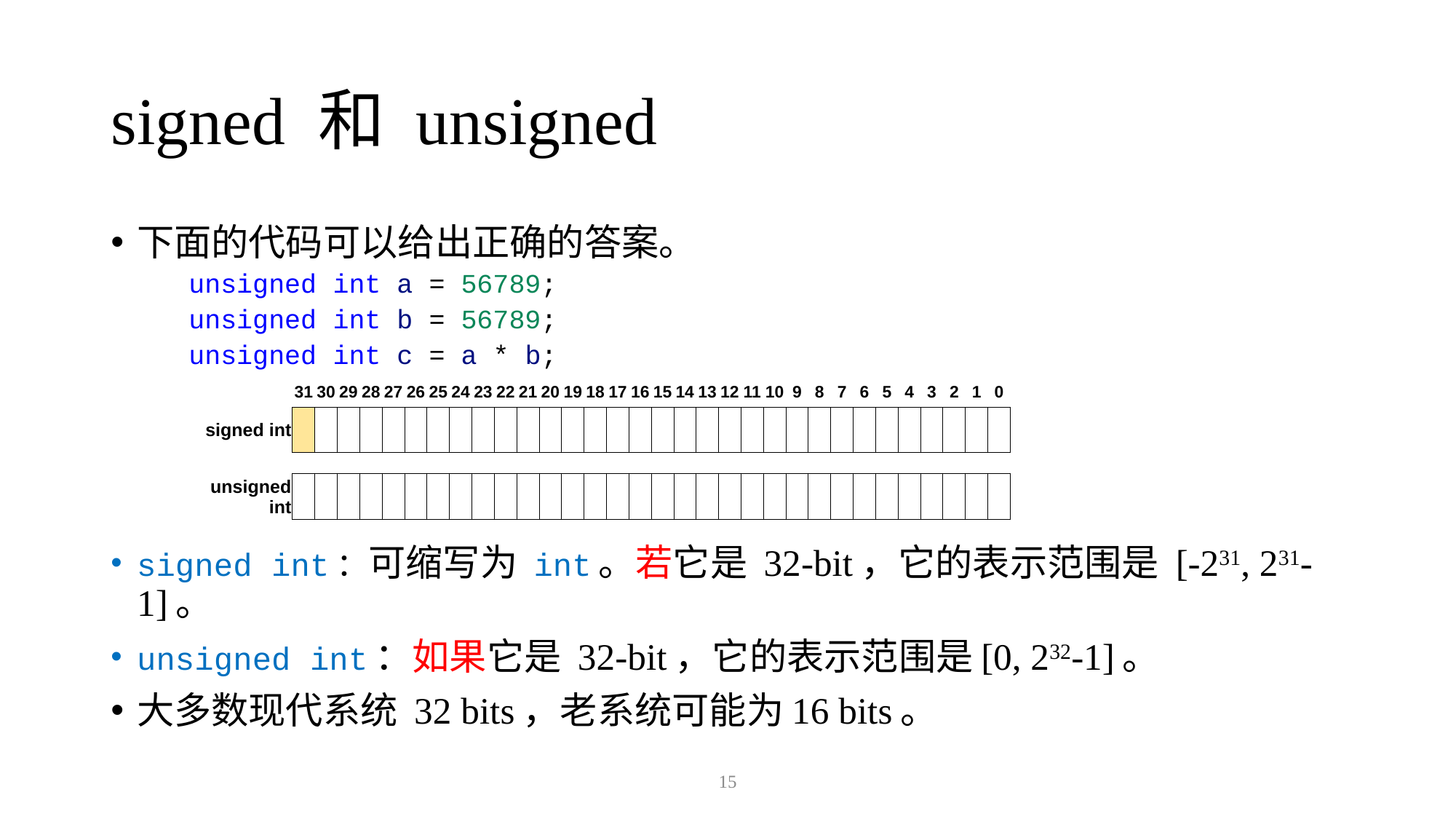

# signed 和 unsigned
下面的代码可以给出正确的答案。
unsigned int a = 56789;
unsigned int b = 56789;
unsigned int c = a * b;

signed int：可缩写为 int。若它是 32-bit，它的表示范围是 [-231, 231-1]。
unsigned int：如果它是 32-bit，它的表示范围是[0, 232-1]。
大多数现代系统 32 bits，老系统可能为16 bits。

|  | 31 | 30 | 29 | 28 | 27 | 26 | 25 | 24 | 23 | 22 | 21 | 20 | 19 | 18 | 17 | 16 | 15 | 14 | 13 | 12 | 11 | 10 | 9 | 8 | 7 | 6 | 5 | 4 | 3 | 2 | 1 | 0 |
| --- | --- | --- | --- | --- | --- | --- | --- | --- | --- | --- | --- | --- | --- | --- | --- | --- | --- | --- | --- | --- | --- | --- | --- | --- | --- | --- | --- | --- | --- | --- | --- | --- |
| signed int |  |  |  |  |  |  |  |  |  |  |  |  |  |  |  |  |  |  |  |  |  |  |  |  |  |  |  |  |  |  |  |  |
|  |  |  |  |  |  |  |  |  |  |  |  |  |  |  |  |  |  |  |  |  |  |  |  |  |  |  |  |  |  |  |  |  |
| unsigned int |  |  |  |  |  |  |  |  |  |  |  |  |  |  |  |  |  |  |  |  |  |  |  |  |  |  |  |  |  |  |  |  |
15